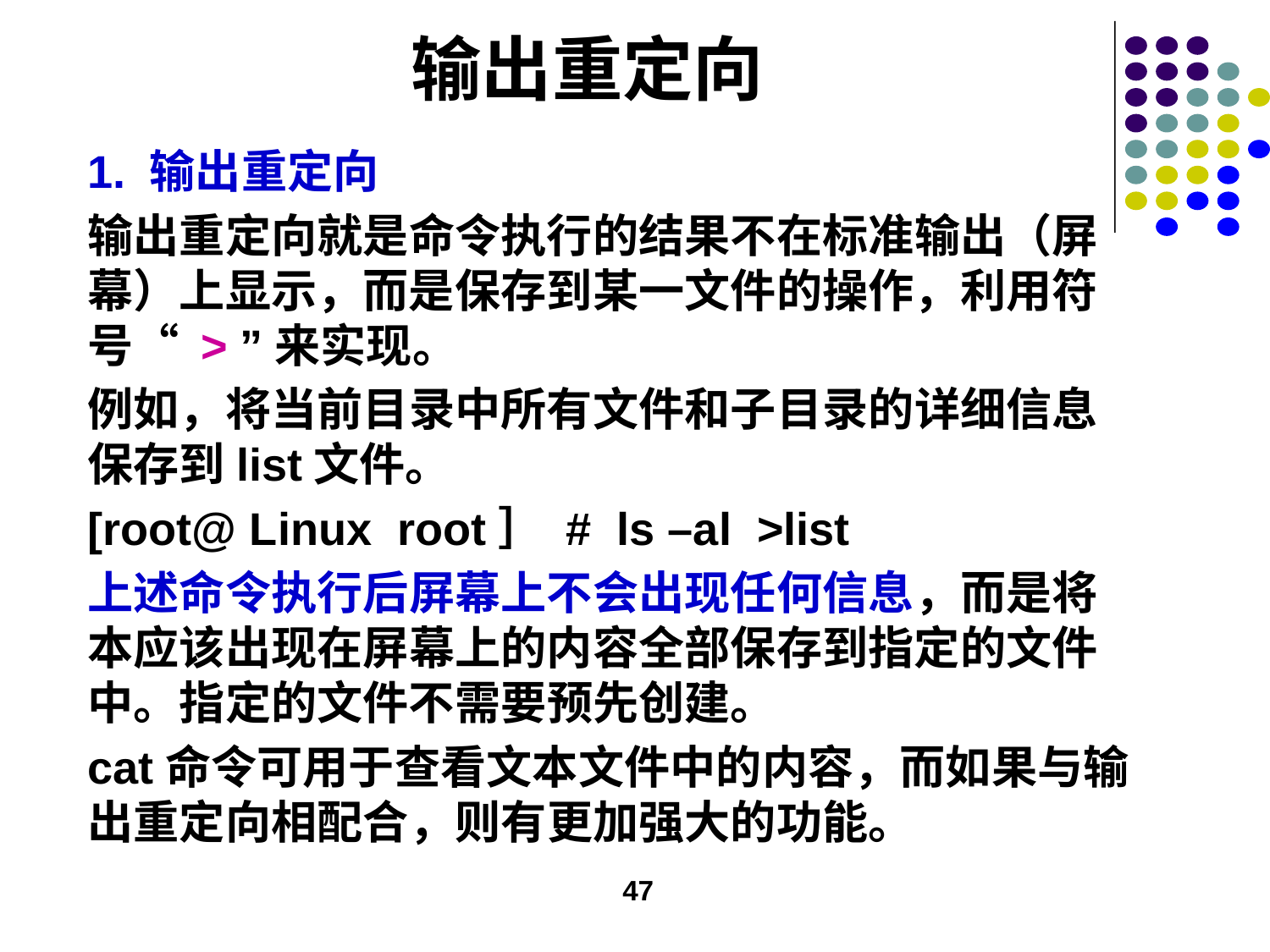

# 输出重定向
1. 输出重定向
输出重定向就是命令执行的结果不在标准输出（屏幕）上显示，而是保存到某一文件的操作，利用符号“ > ”来实现。
例如，将当前目录中所有文件和子目录的详细信息保存到list文件。
[root@ Linux  root］ #  ls –al  >list
上述命令执行后屏幕上不会出现任何信息，而是将本应该出现在屏幕上的内容全部保存到指定的文件中。指定的文件不需要预先创建。
cat命令可用于查看文本文件中的内容，而如果与输出重定向相配合，则有更加强大的功能。

47